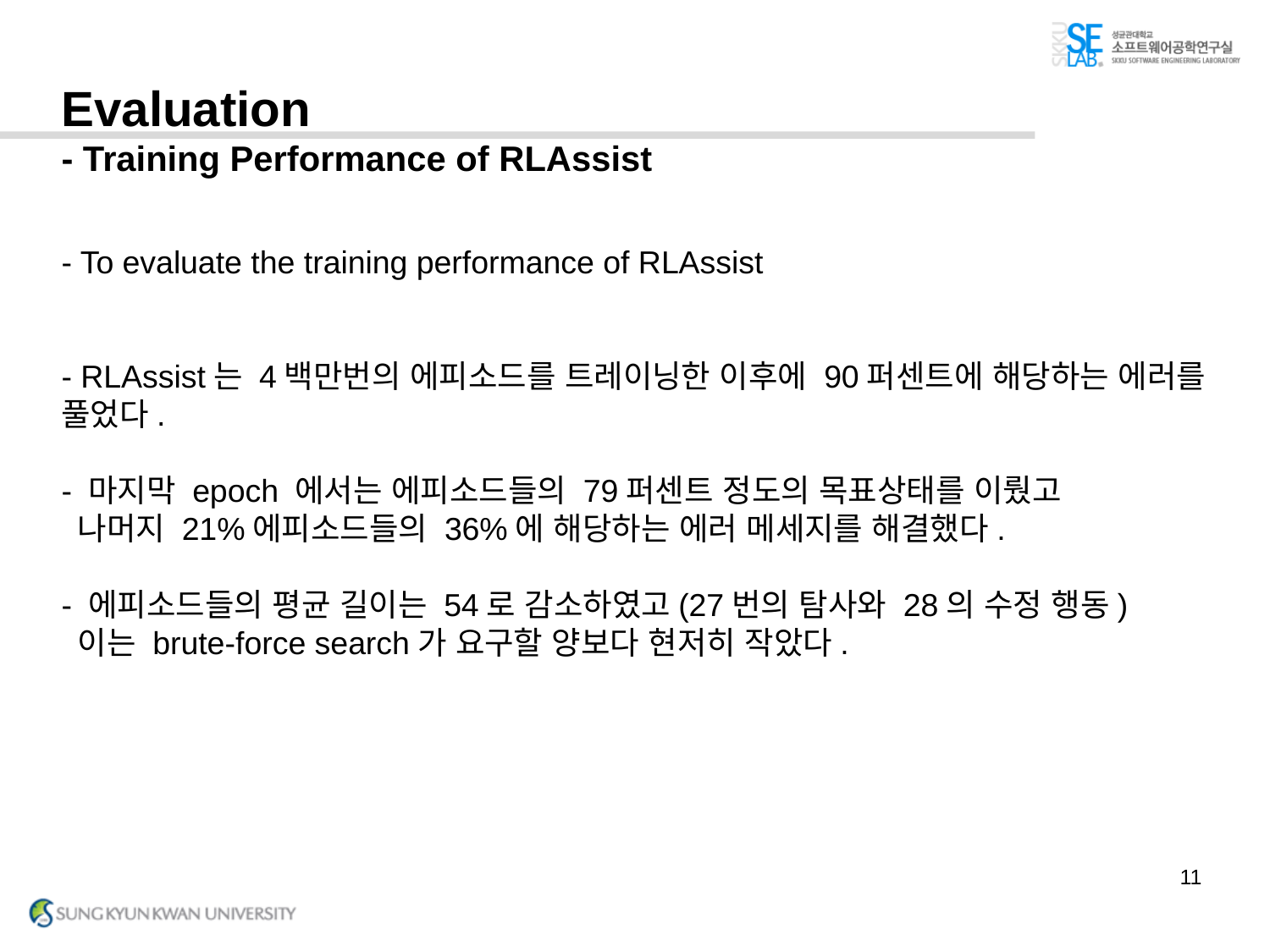

# Evaluation - Training Performance of RLAssist
- To evaluate the training performance of RLAssist

- RLAssist는 4백만번의 에피소드를 트레이닝한 이후에 90퍼센트에 해당하는 에러를 풀었다.

- 마지막 epoch 에서는 에피소드들의 79퍼센트 정도의 목표상태를 이뤘고
 나머지 21%에피소드들의 36%에 해당하는 에러 메세지를 해결했다.

- 에피소드들의 평균 길이는 54로 감소하였고(27번의 탐사와 28의 수정 행동)
 이는 brute-force search가 요구할 양보다 현저히 작았다.
11